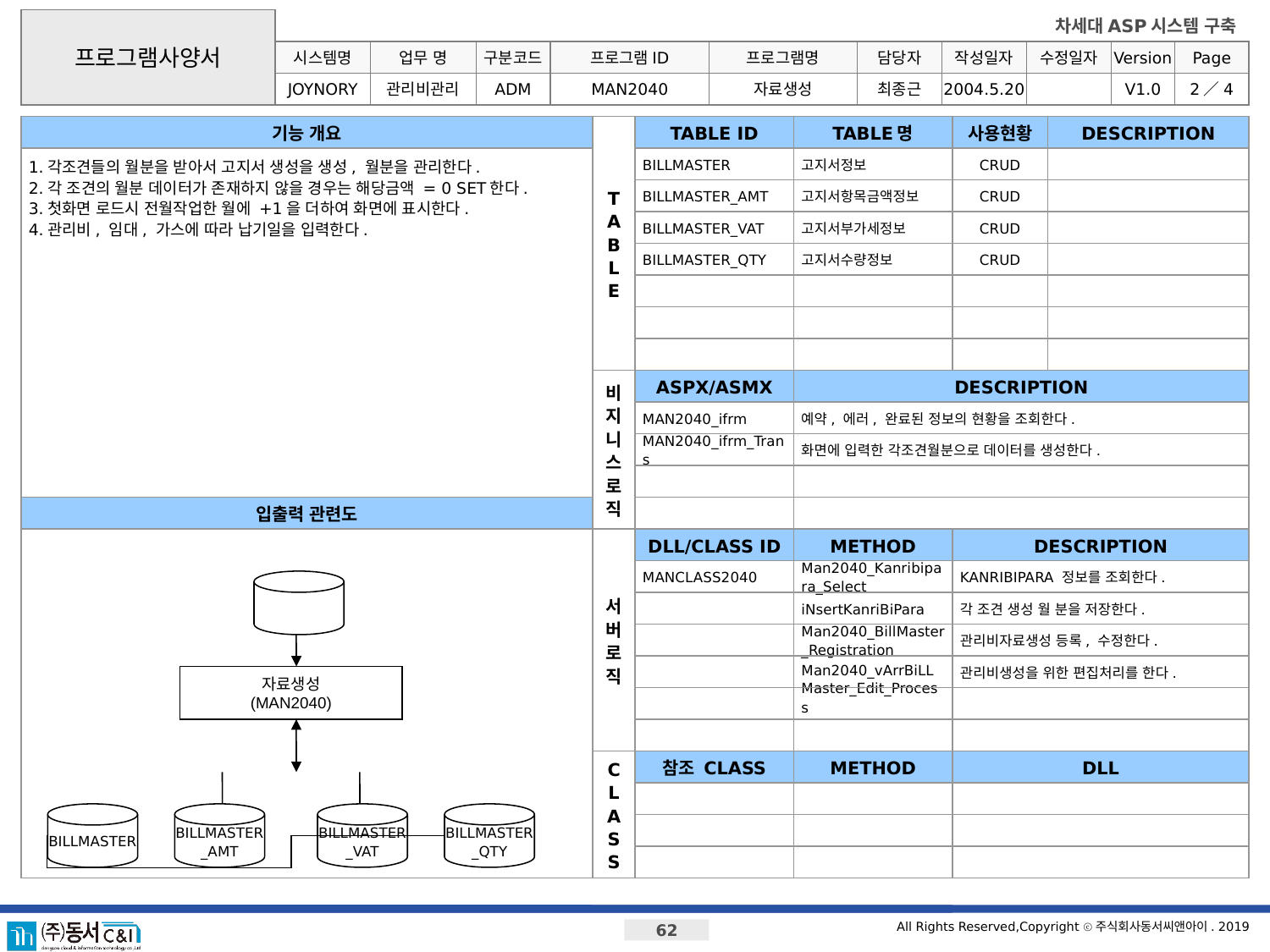

프로그램사양서
시스템명
업무 명
구분코드
프로그램ID
프로그램명
JOYNORY
관리비관리
ADM
MAN2040
자료생성
최종근
2004.5.20

V1.0
2／4
기능 개요
T
A
B
L
E
TABLE ID
TABLE명
사용현황
DESCRIPTION
1.각조견들의 월분을 받아서 고지서 생성을 생성, 월분을 관리한다.
2.각 조견의 월분 데이터가 존재하지 않을 경우는 해당금액 = 0 SET한다.
3.첫화면 로드시 전월작업한 월에 +1을 더하여 화면에 표시한다.
4.관리비, 임대, 가스에 따라 납기일을 입력한다.

BILLMASTER
고지서정보
CRUD

BILLMASTER_AMT
고지서항목금액정보
CRUD

BILLMASTER_VAT
고지서부가세정보
CRUD

BILLMASTER_QTY
고지서수량정보
CRUD

비지니스로직
ASPX/ASMX
DESCRIPTION
MAN2040_ifrm
예약, 에러, 완료된 정보의 현황을 조회한다.
MAN2040_ifrm_Trans
화면에 입력한 각조견월분으로 데이터를 생성한다.

입출력 관련도

서버로직
DLL/CLASS ID
METHOD
DESCRIPTION
MANCLASS2040
Man2040_Kanribipara_Select
KANRIBIPARA 정보를 조회한다.

iNsertKanriBiPara
각 조견 생성 월 분을 저장한다.

Man2040_BillMaster_Registration
관리비자료생성 등록, 수정한다.

Man2040_vArrBiLLMaster_Edit_Process
관리비생성을 위한 편집처리를 한다.
자료생성
(MAN2040)

C
L
A
S
S
참조 CLASS
METHOD
DLL

BILLMASTER
BILLMASTER
_AMT
BILLMASTER
_VAT
BILLMASTER
_QTY